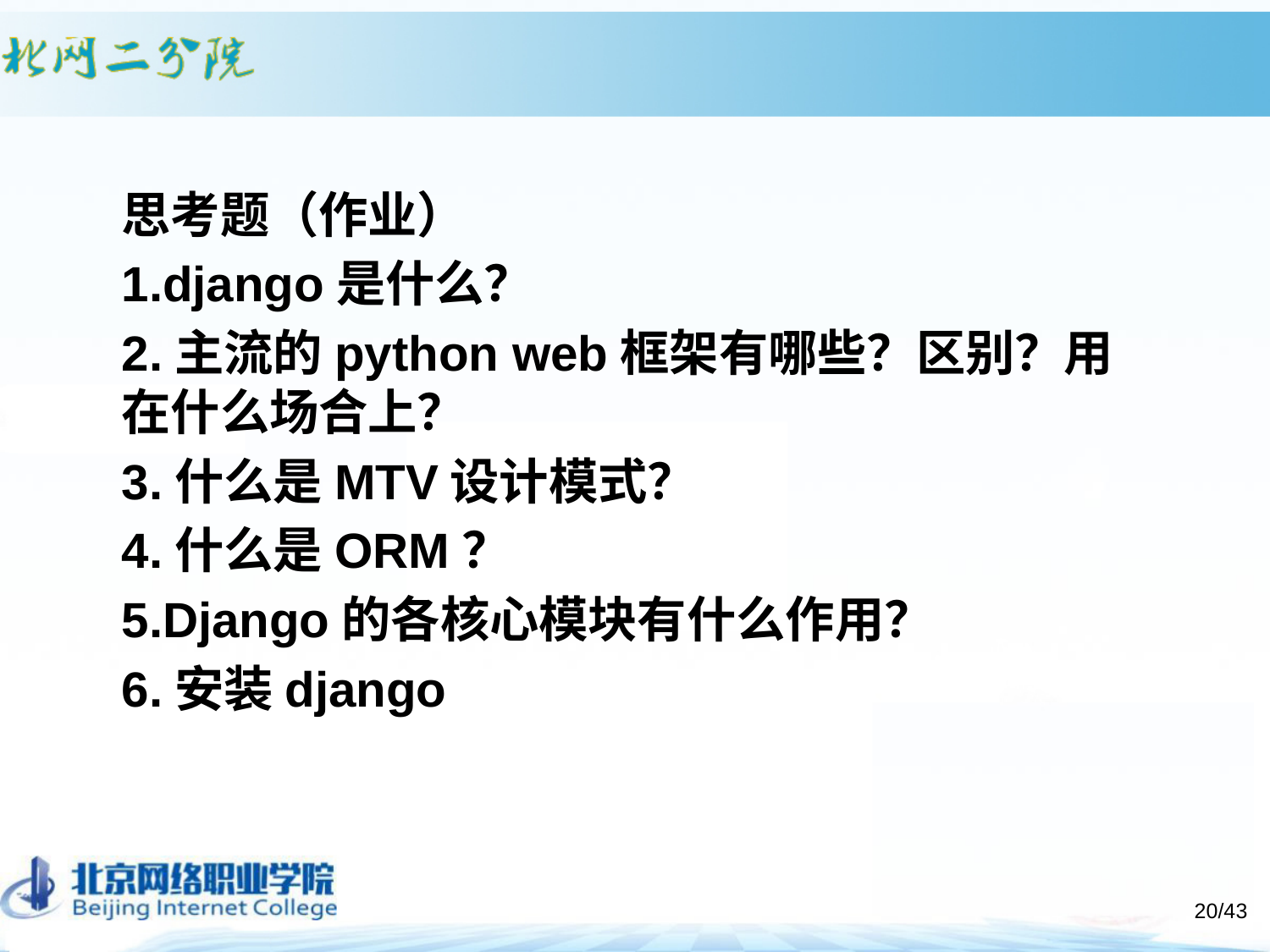

#
思考题（作业）
1.django是什么？
2.主流的python web框架有哪些？区别？用在什么场合上？
3.什么是MTV设计模式？
4.什么是ORM？
5.Django的各核心模块有什么作用？
6.安装django

20/43